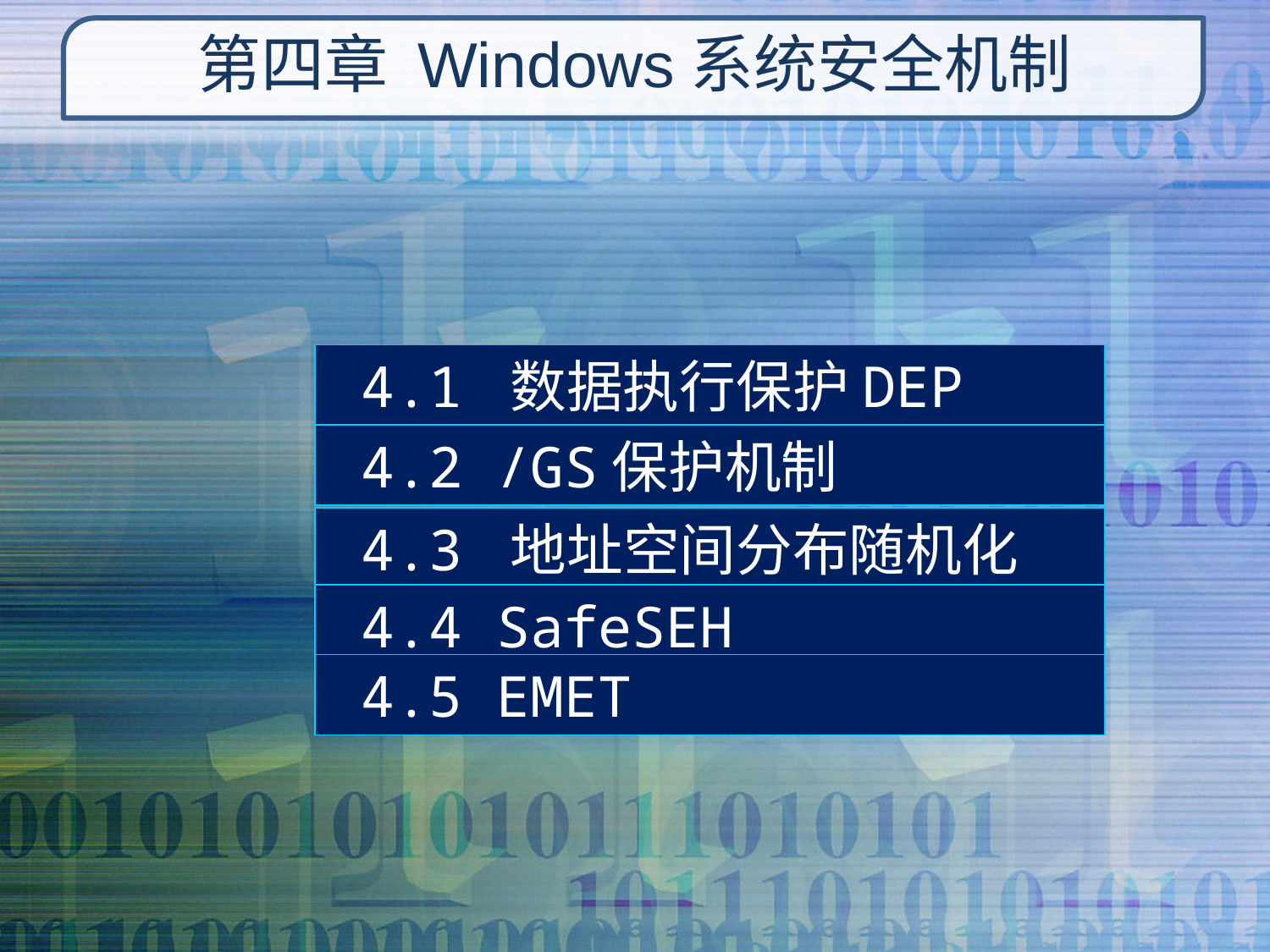

# 第四章 Windows系统安全机制

 4.1 数据执行保护DEP
 4.2 /GS保护机制
 4.3 地址空间分布随机化ASLR
 4.4 SafeSEH
 4.5 EMET